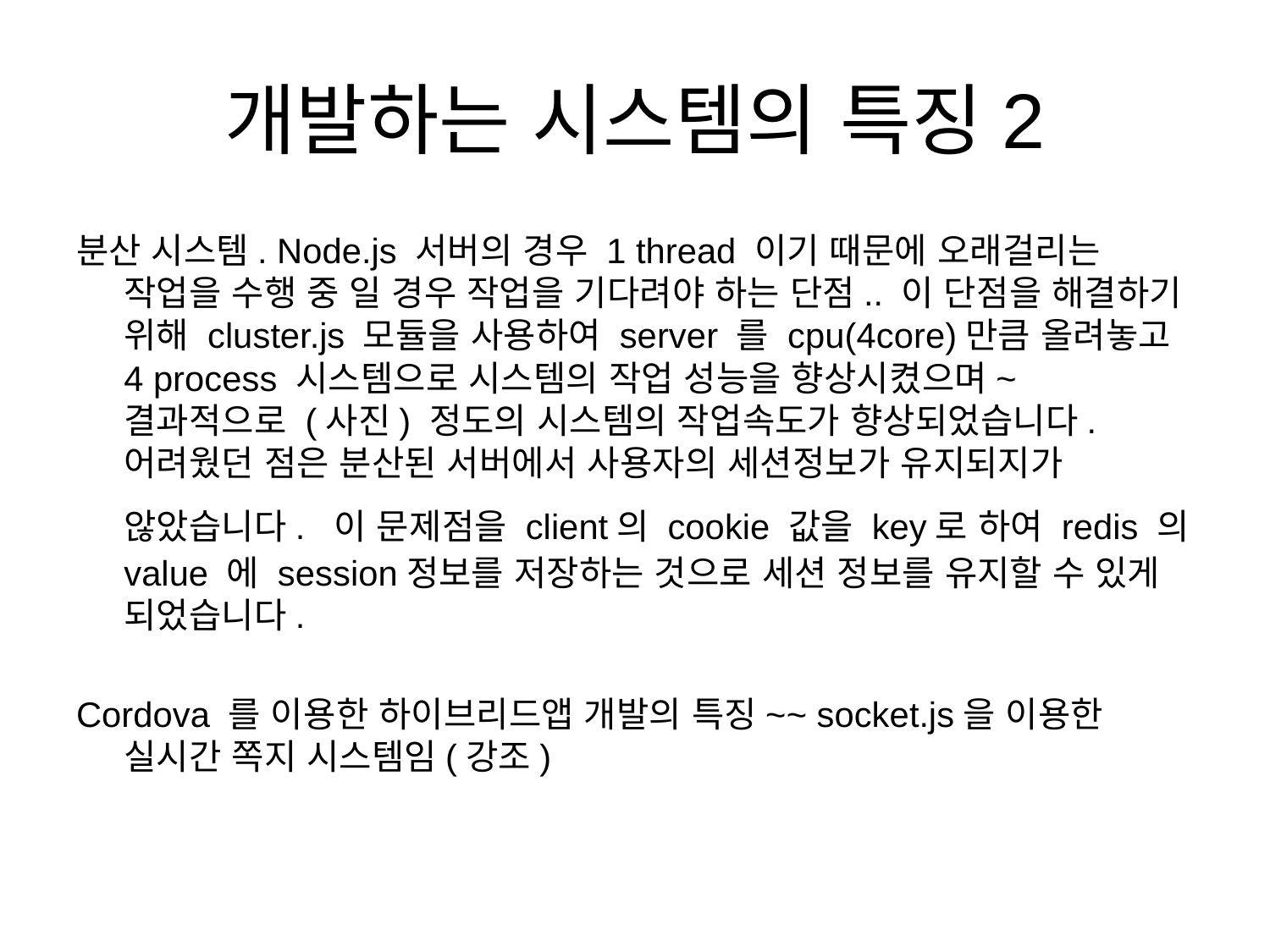

# 개발하는 시스템의 특징2
분산 시스템. Node.js 서버의 경우 1 thread 이기 때문에 오래걸리는 작업을 수행 중 일 경우 작업을 기다려야 하는 단점.. 이 단점을 해결하기 위해 cluster.js 모듈을 사용하여 server 를 cpu(4core)만큼 올려놓고 4 process 시스템으로 시스템의 작업 성능을 향상시켰으며~ 결과적으로 (사진) 정도의 시스템의 작업속도가 향상되었습니다. 어려웠던 점은 분산된 서버에서 사용자의 세션정보가 유지되지가 않았습니다. 이 문제점을 client의 cookie 값을 key로 하여 redis 의 value 에 session정보를 저장하는 것으로 세션 정보를 유지할 수 있게 되었습니다.

Cordova 를 이용한 하이브리드앱 개발의 특징~~ socket.js을 이용한 실시간 쪽지 시스템임(강조)